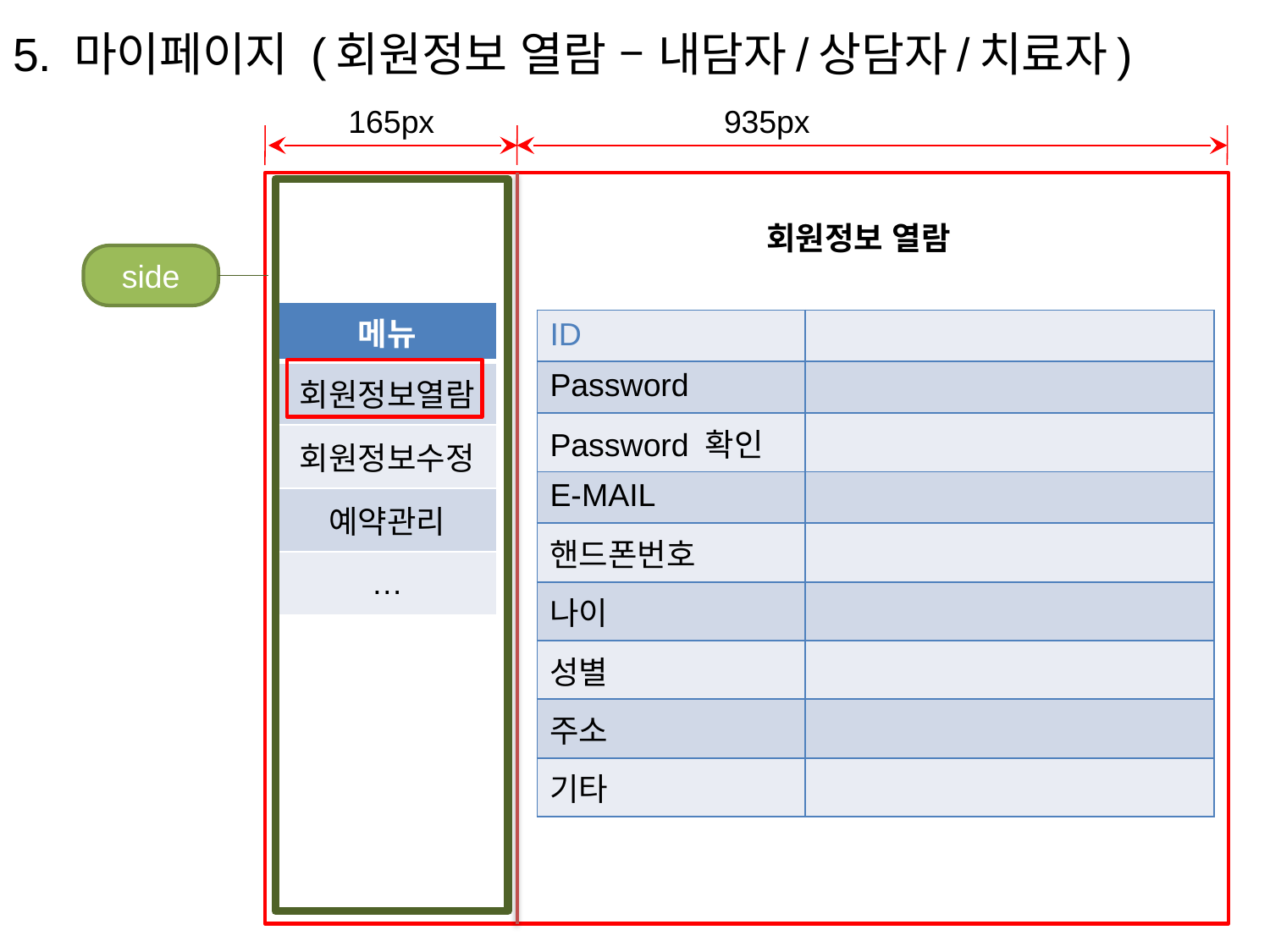

5. 마이페이지 (회원정보 열람 – 내담자/상담자/치료자)
165px
935px

회원정보 열람
side
| 메뉴 |
| --- |
| 회원정보열람 |
| 회원정보수정 |
| 예약관리 |
| … |
| ID |  |
| --- | --- |
| Password |  |
| Password 확인 |  |
| E-MAIL |  |
| 핸드폰번호 |  |
| 나이 |  |
| 성별 |  |
| 주소 |  |
| 기타 |  |